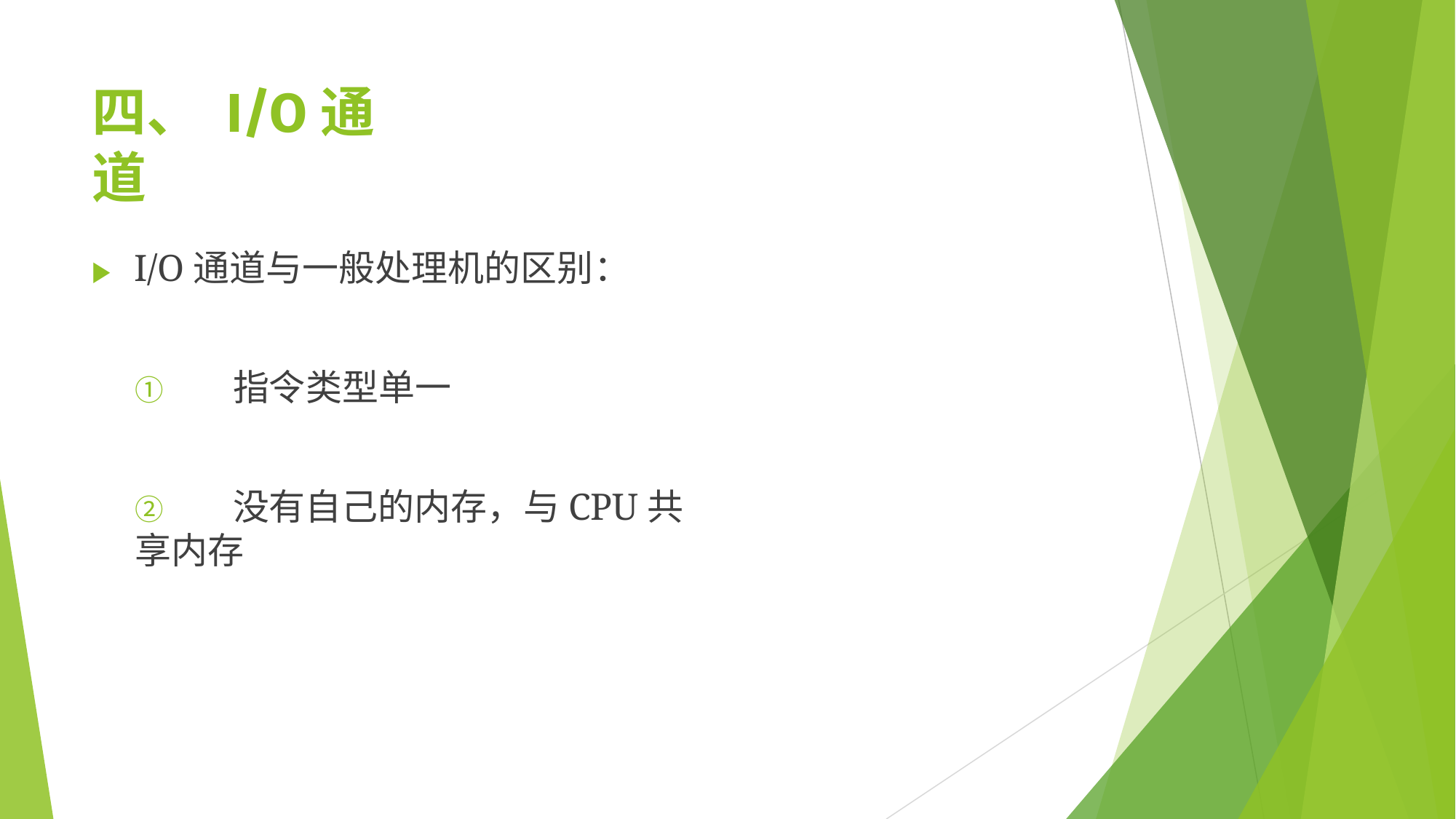

# 四、 I/O通道
▶	I/O通道与一般处理机的区别：

①	指令类型单一

②	没有自己的内存，与CPU共享内存